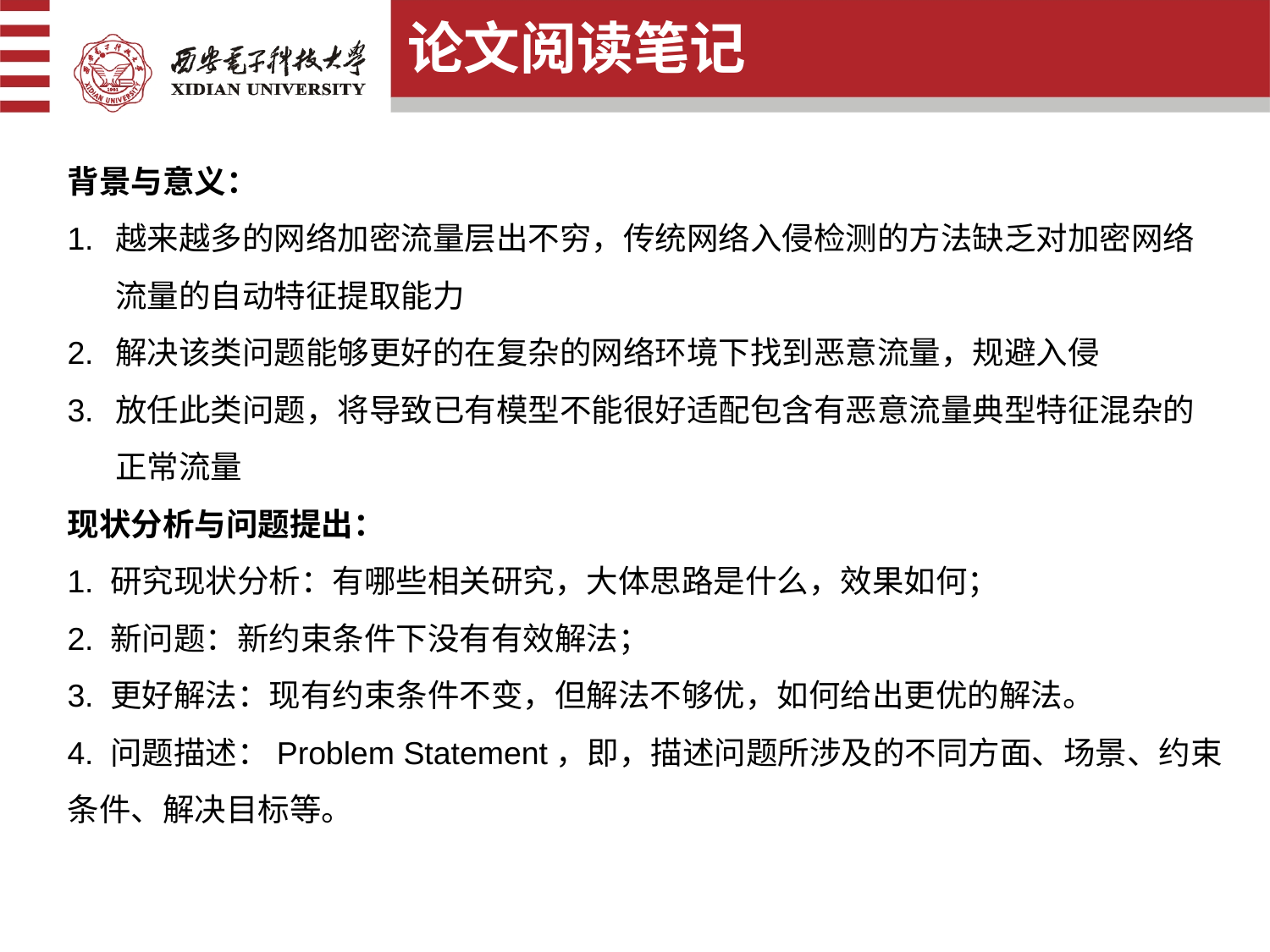

论文阅读笔记
背景与意义：
越来越多的网络加密流量层出不穷，传统网络入侵检测的方法缺乏对加密网络流量的自动特征提取能力
解决该类问题能够更好的在复杂的网络环境下找到恶意流量，规避入侵
放任此类问题，将导致已有模型不能很好适配包含有恶意流量典型特征混杂的正常流量
现状分析与问题提出：
1. 研究现状分析：有哪些相关研究，大体思路是什么，效果如何；
2. 新问题：新约束条件下没有有效解法；
3. 更好解法：现有约束条件不变，但解法不够优，如何给出更优的解法。
4. 问题描述：Problem Statement，即，描述问题所涉及的不同方面、场景、约束条件、解决目标等。